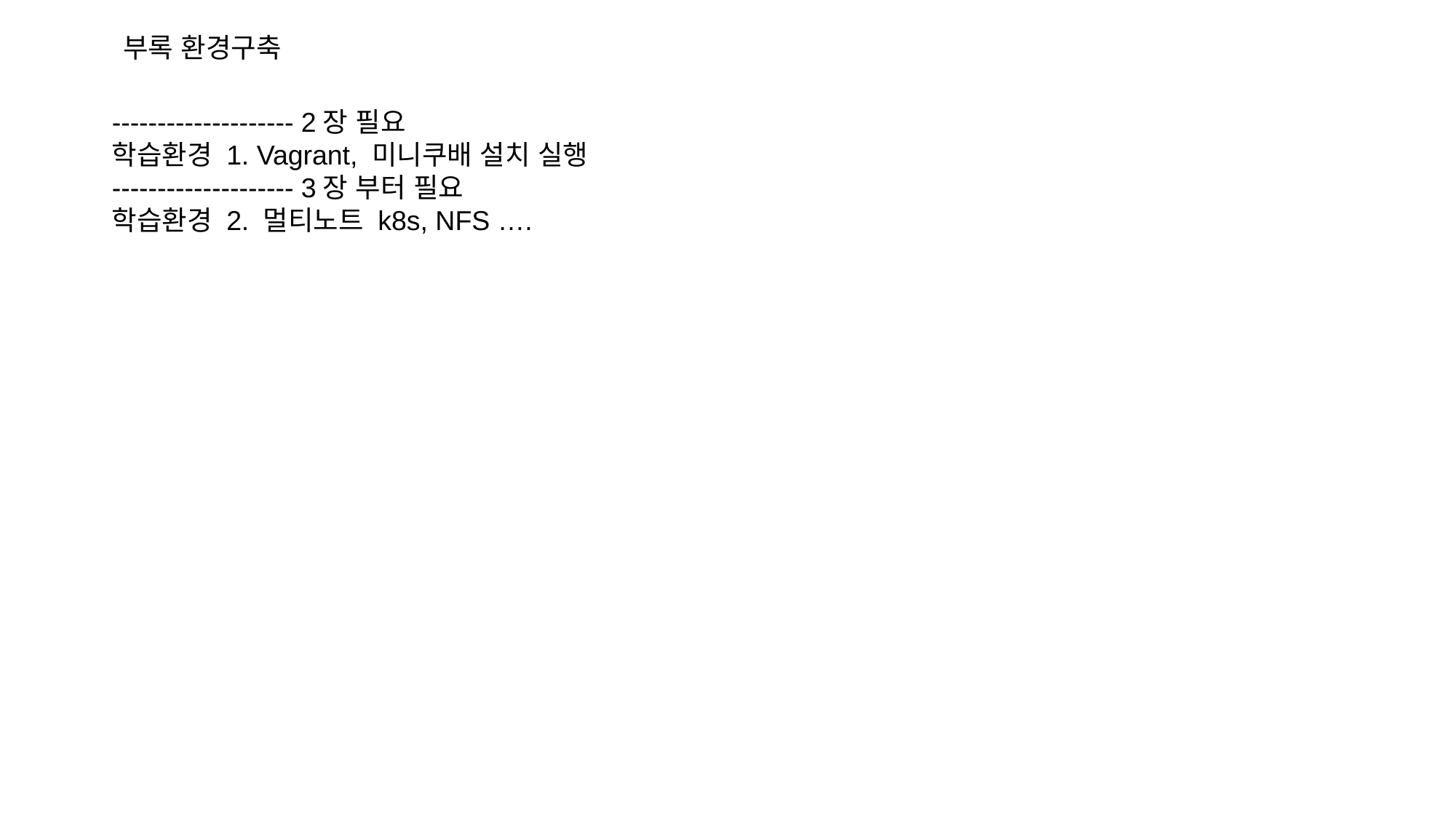

부록 환경구축
-------------------- 2장 필요
학습환경 1. Vagrant, 미니쿠배 설치 실행
-------------------- 3장 부터 필요
학습환경 2. 멀티노트 k8s, NFS ….